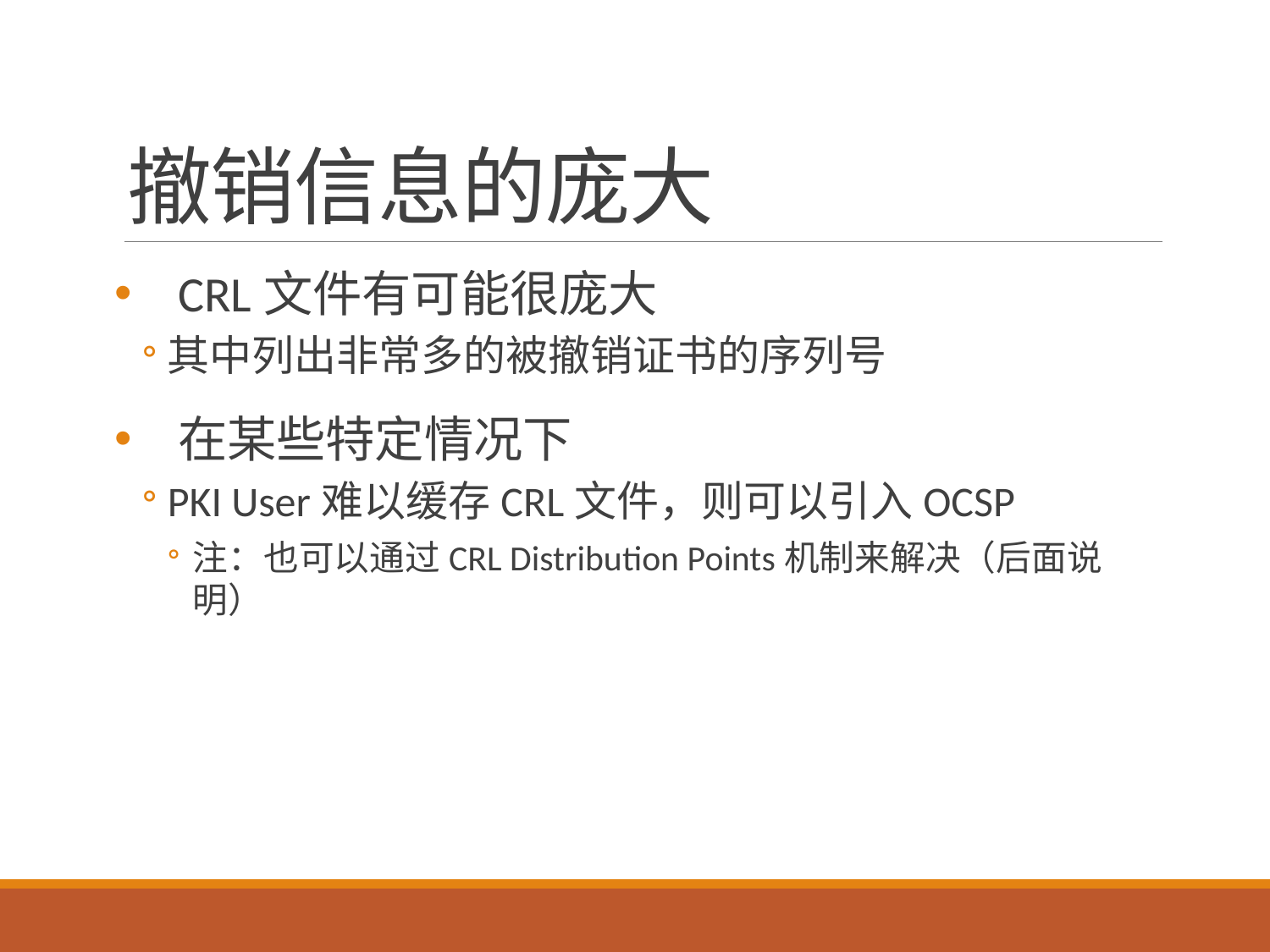

# 撤销信息的庞大
CRL文件有可能很庞大
其中列出非常多的被撤销证书的序列号
在某些特定情况下
PKI User难以缓存CRL文件，则可以引入OCSP
注：也可以通过CRL Distribution Points机制来解决（后面说明）
64